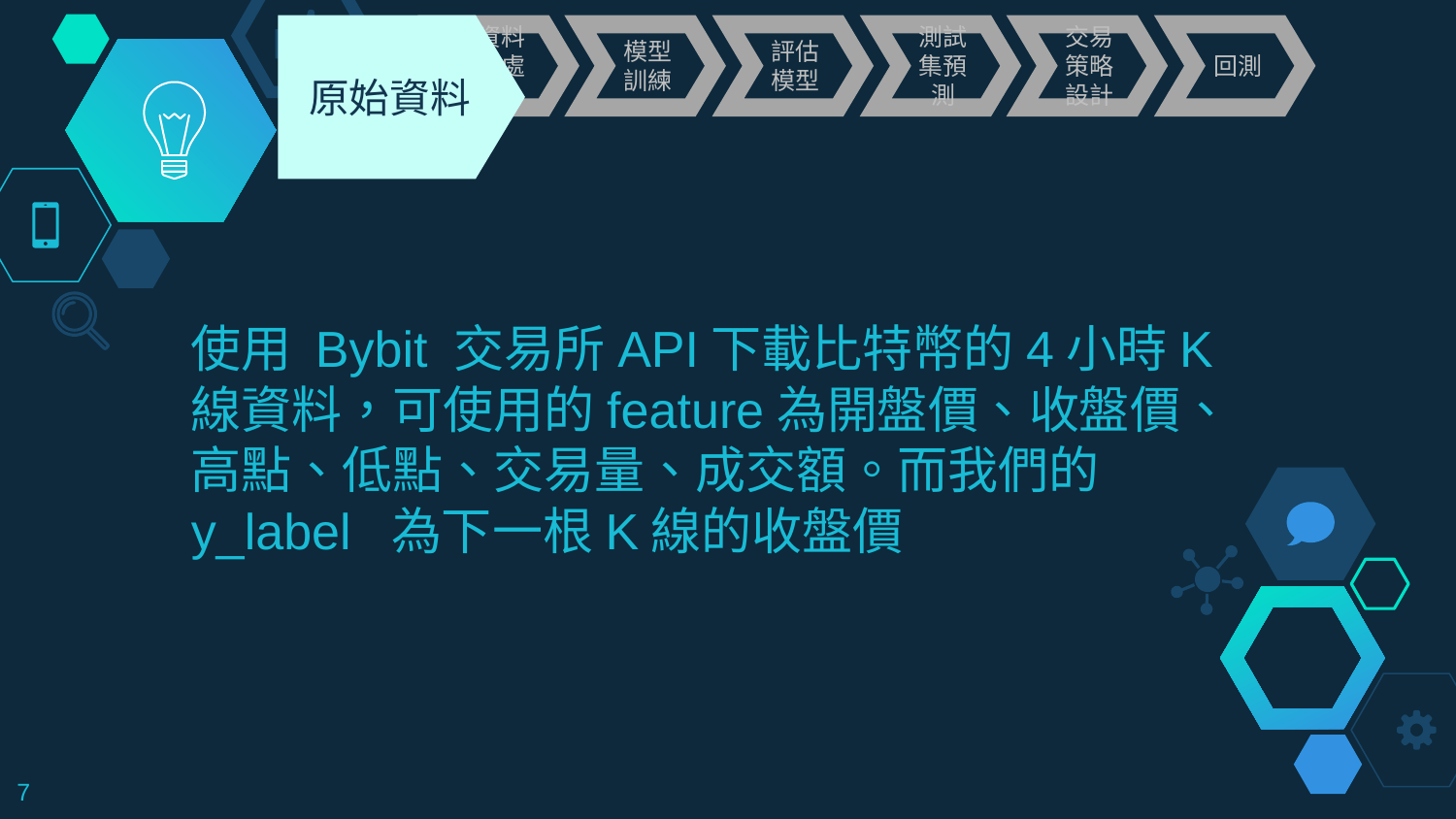

原始資料
測試集預測
交易策略設計
回測
資料前處理
模型訓練
評估模型
# 使用 Bybit 交易所API下載比特幣的4小時K線資料，可使用的feature為開盤價、收盤價、高點、低點、交易量、成交額。而我們的 y_label  為下一根K線的收盤價
7